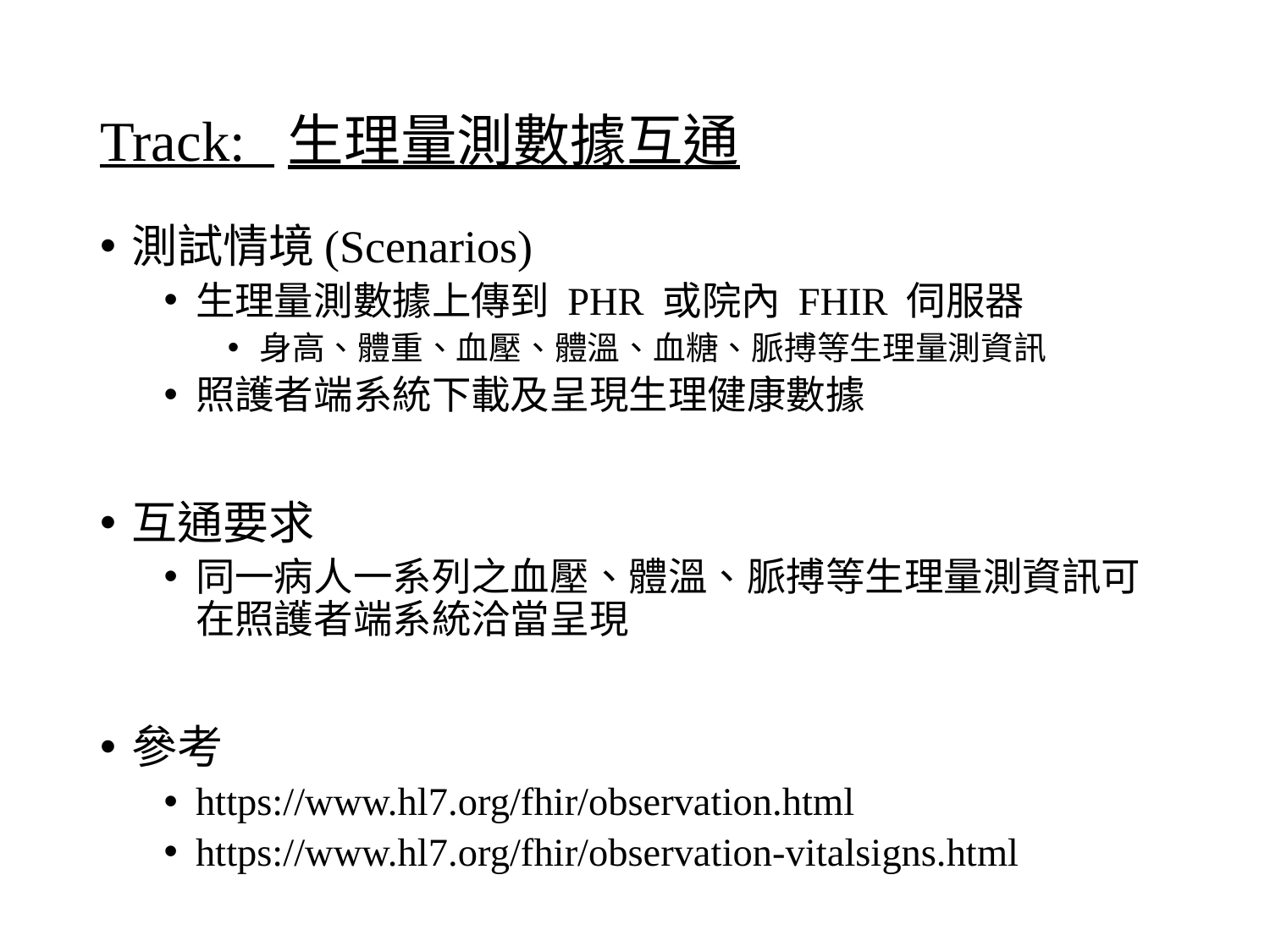

# Track:  生理量測數據互通
測試情境(Scenarios)
生理量測數據上傳到 PHR 或院內 FHIR 伺服器
身高、體重、血壓、體溫、血糖、脈搏等生理量測資訊
照護者端系統下載及呈現生理健康數據

互通要求
同一病人一系列之血壓、體溫、脈搏等生理量測資訊可在照護者端系統洽當呈現

參考
https://www.hl7.org/fhir/observation.html
https://www.hl7.org/fhir/observation-vitalsigns.html